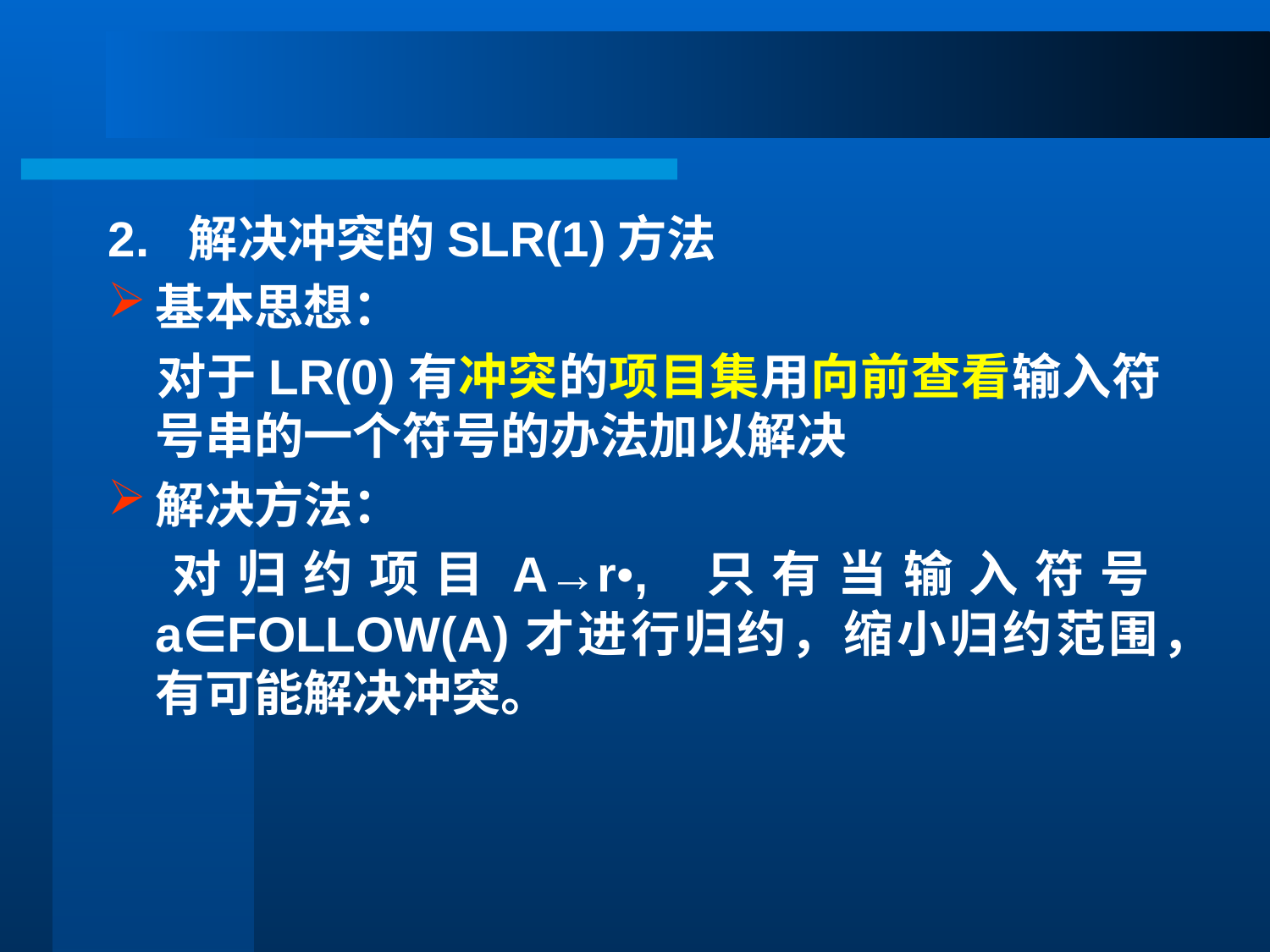

#
2.  解决冲突的SLR(1)方法
基本思想：
	对于LR(0)有冲突的项目集用向前查看输入符号串的一个符号的办法加以解决
解决方法：
	对归约项目A→r•, 只有当输入符号a∈FOLLOW(A)才进行归约，缩小归约范围，有可能解决冲突。